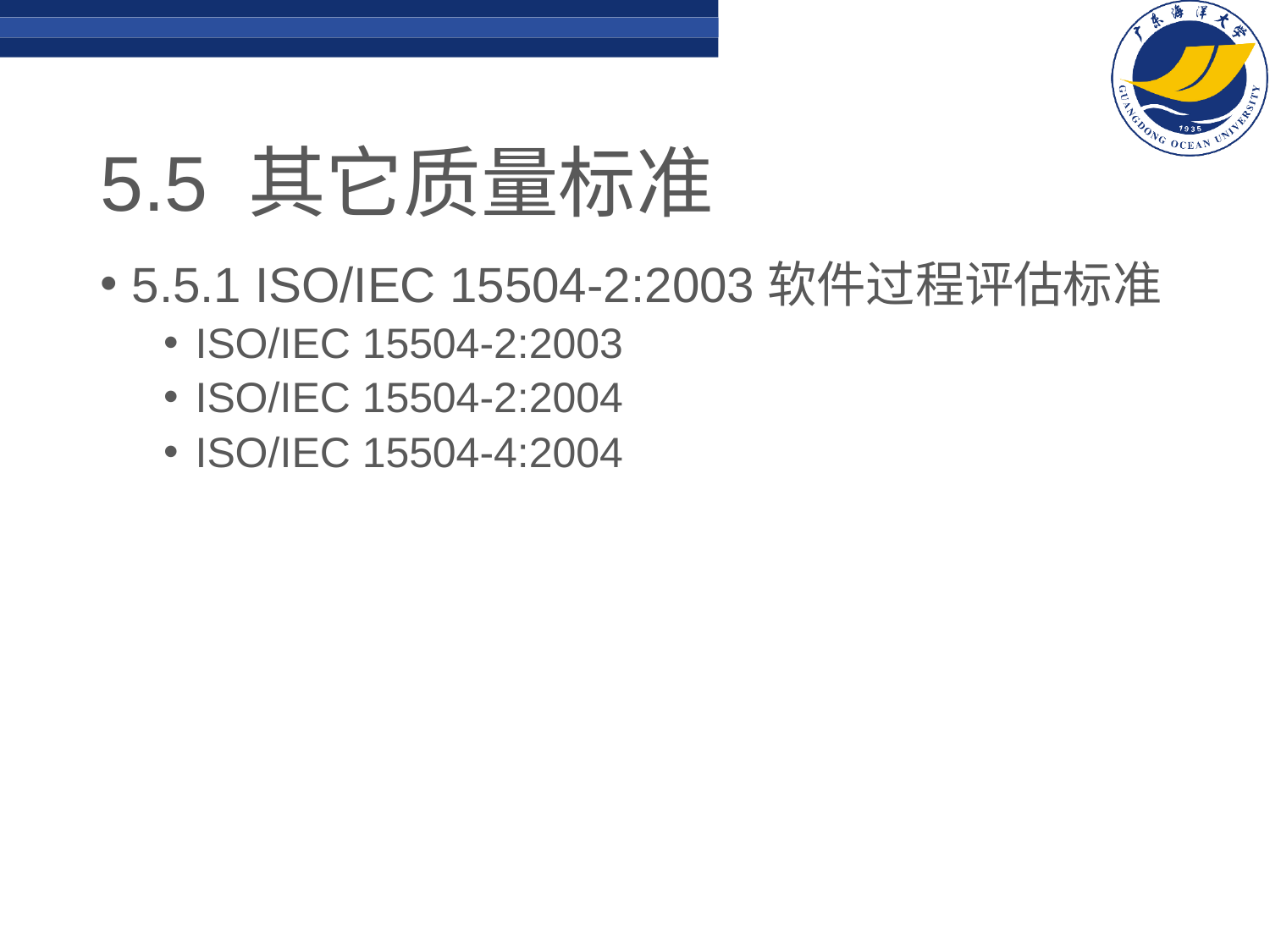

# 5.5 其它质量标准
5.5.1 ISO/IEC 15504-2:2003软件过程评估标准
ISO/IEC 15504-2:2003
ISO/IEC 15504-2:2004
ISO/IEC 15504-4:2004

35